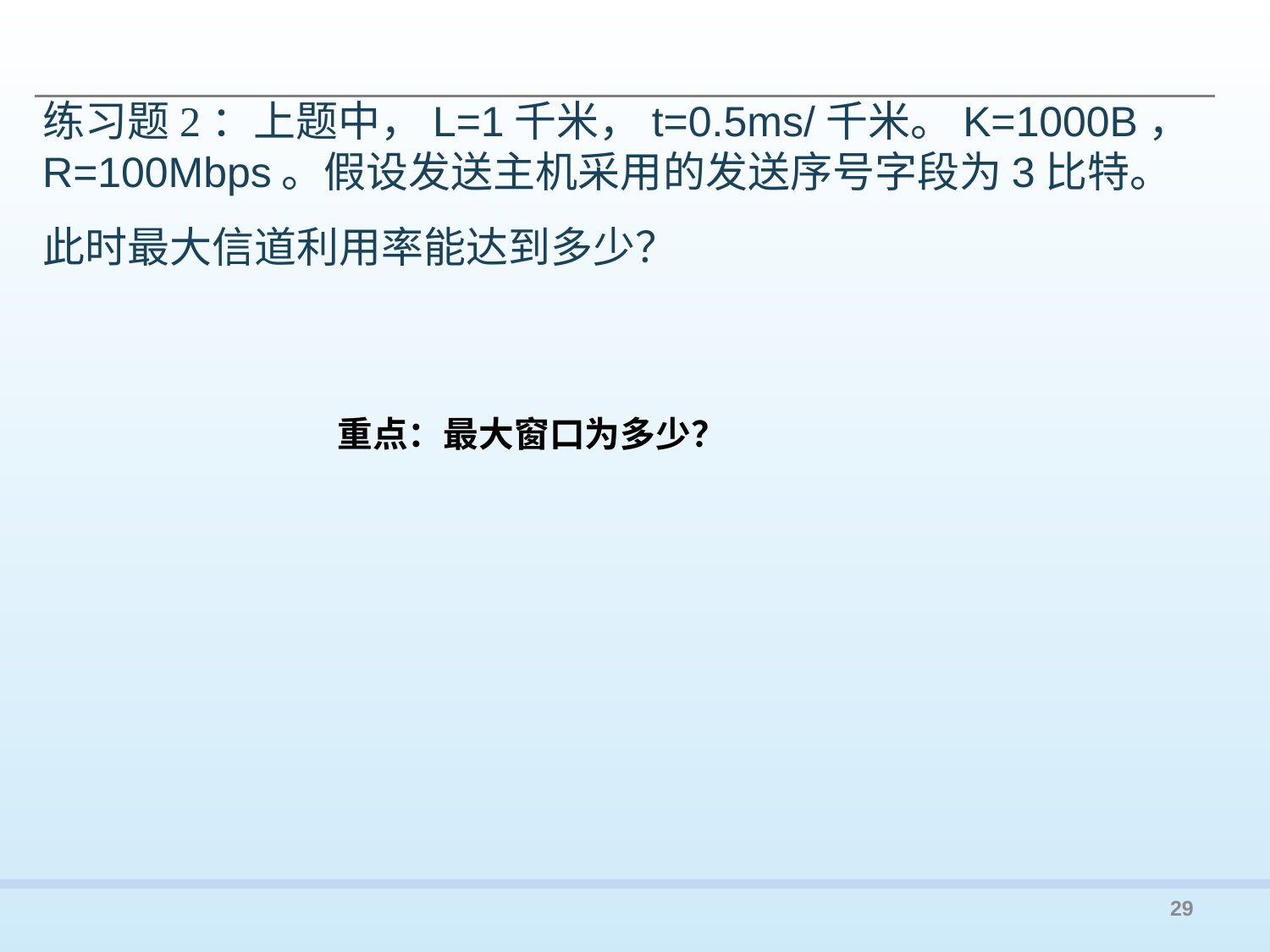

练习题2：上题中，L=1千米，t=0.5ms/千米。K=1000B，R=100Mbps。假设发送主机采用的发送序号字段为3比特。
此时最大信道利用率能达到多少？

重点：最大窗口为多少？

29